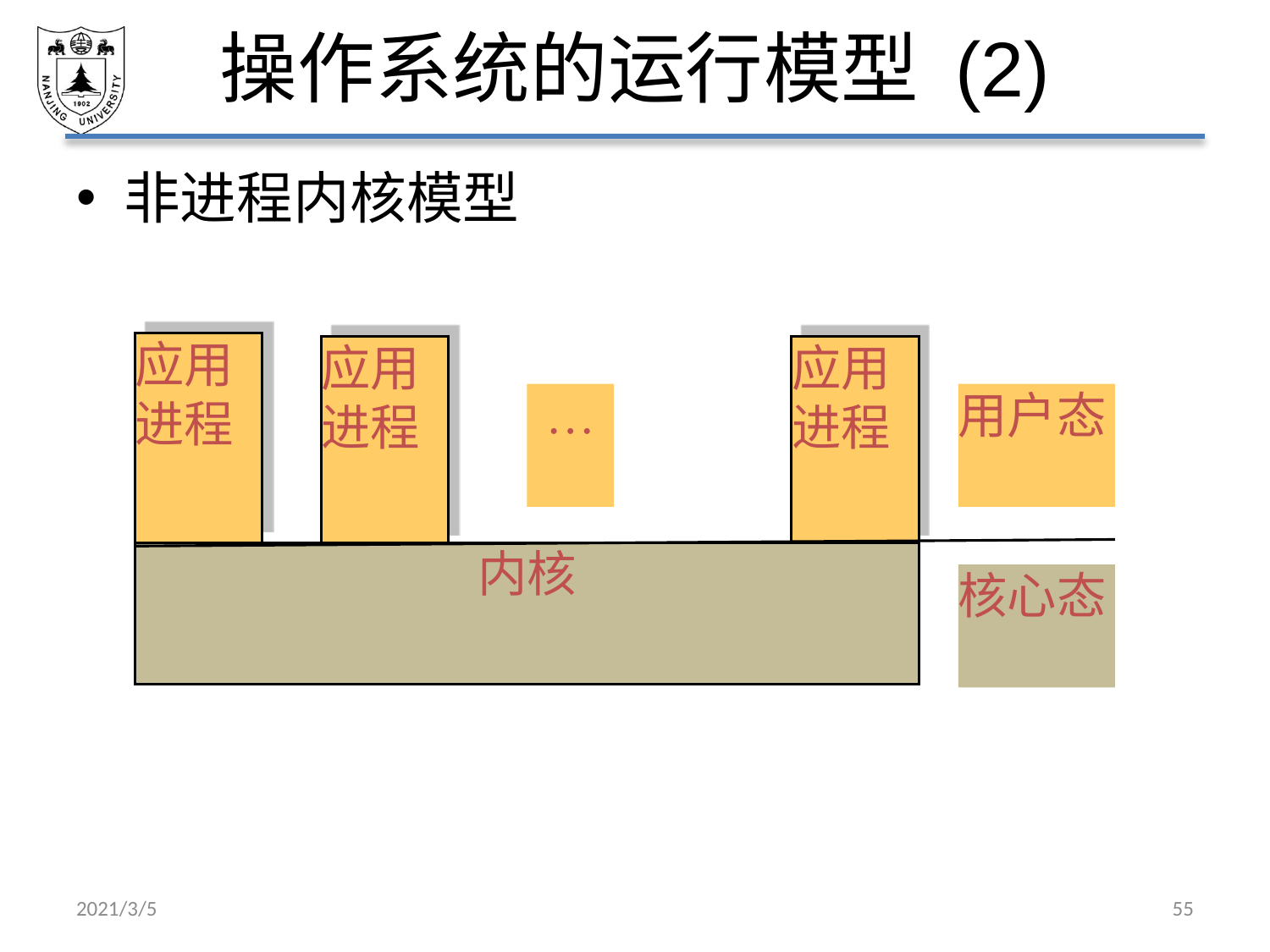

# 操作系统的运行模型 (2)
非进程内核模型
应用进程
应用进程
应用进程
…
用户态

内核
核心态
2021/3/5
55